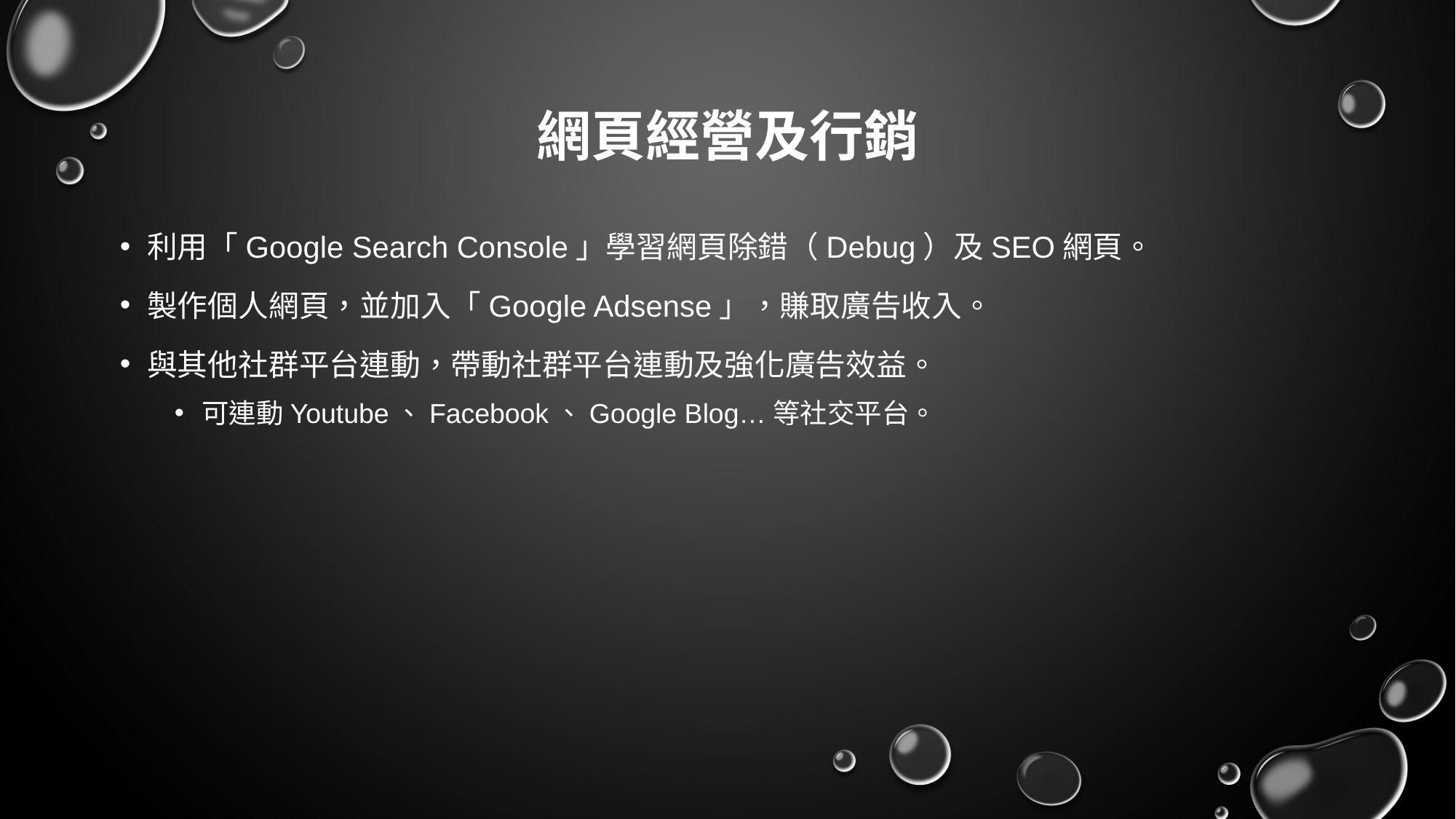

# 網頁經營及行銷
利用「Google Search Console」學習網頁除錯（Debug）及SEO網頁。
製作個人網頁，並加入「Google Adsense」，賺取廣告收入。
與其他社群平台連動，帶動社群平台連動及強化廣告效益。
可連動Youtube、Facebook、Google Blog…等社交平台。